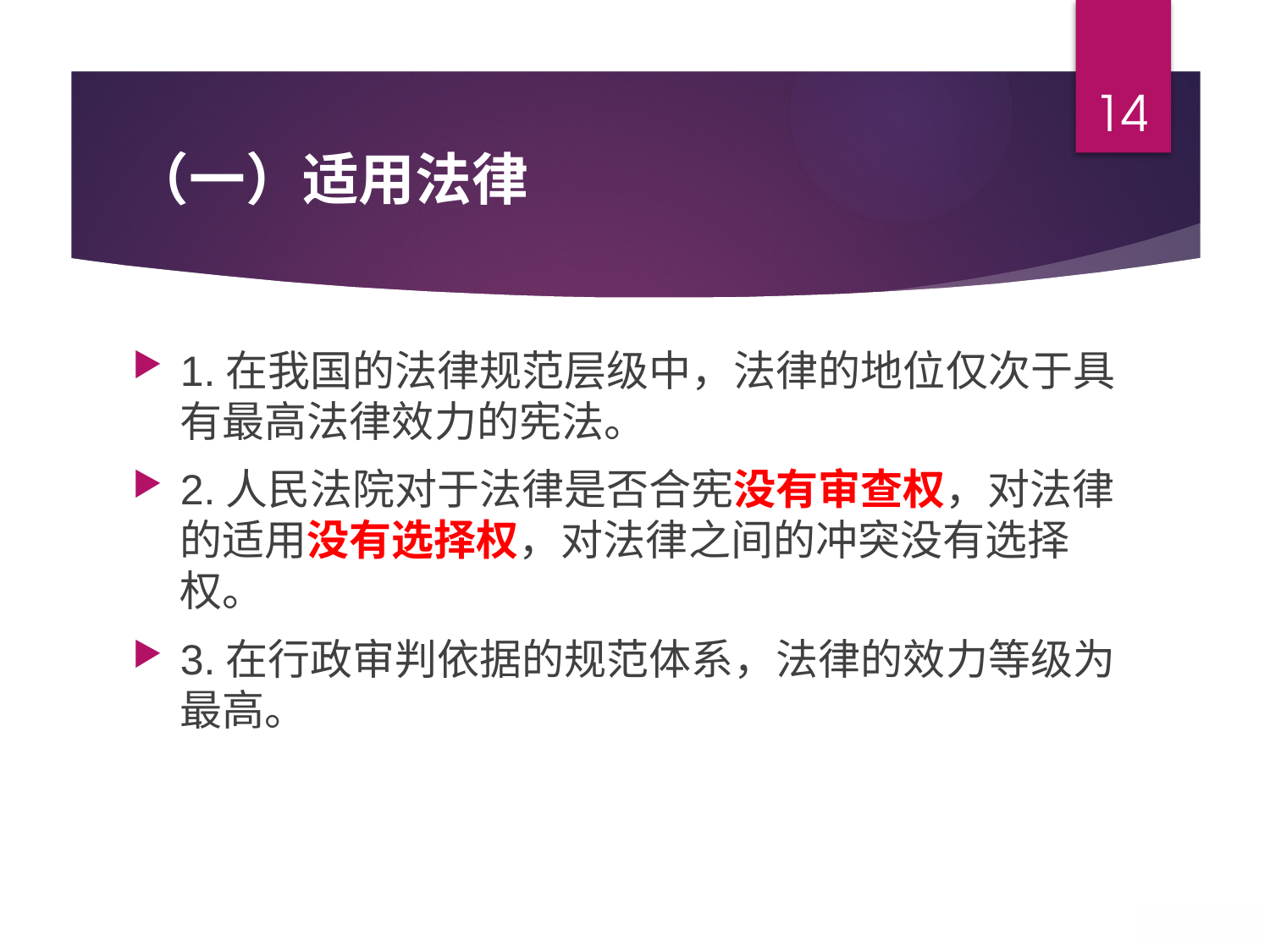

14
# （一）适用法律
1.在我国的法律规范层级中，法律的地位仅次于具有最高法律效力的宪法。
2.人民法院对于法律是否合宪没有审查权，对法律的适用没有选择权，对法律之间的冲突没有选择权。
3.在行政审判依据的规范体系，法律的效力等级为最高。